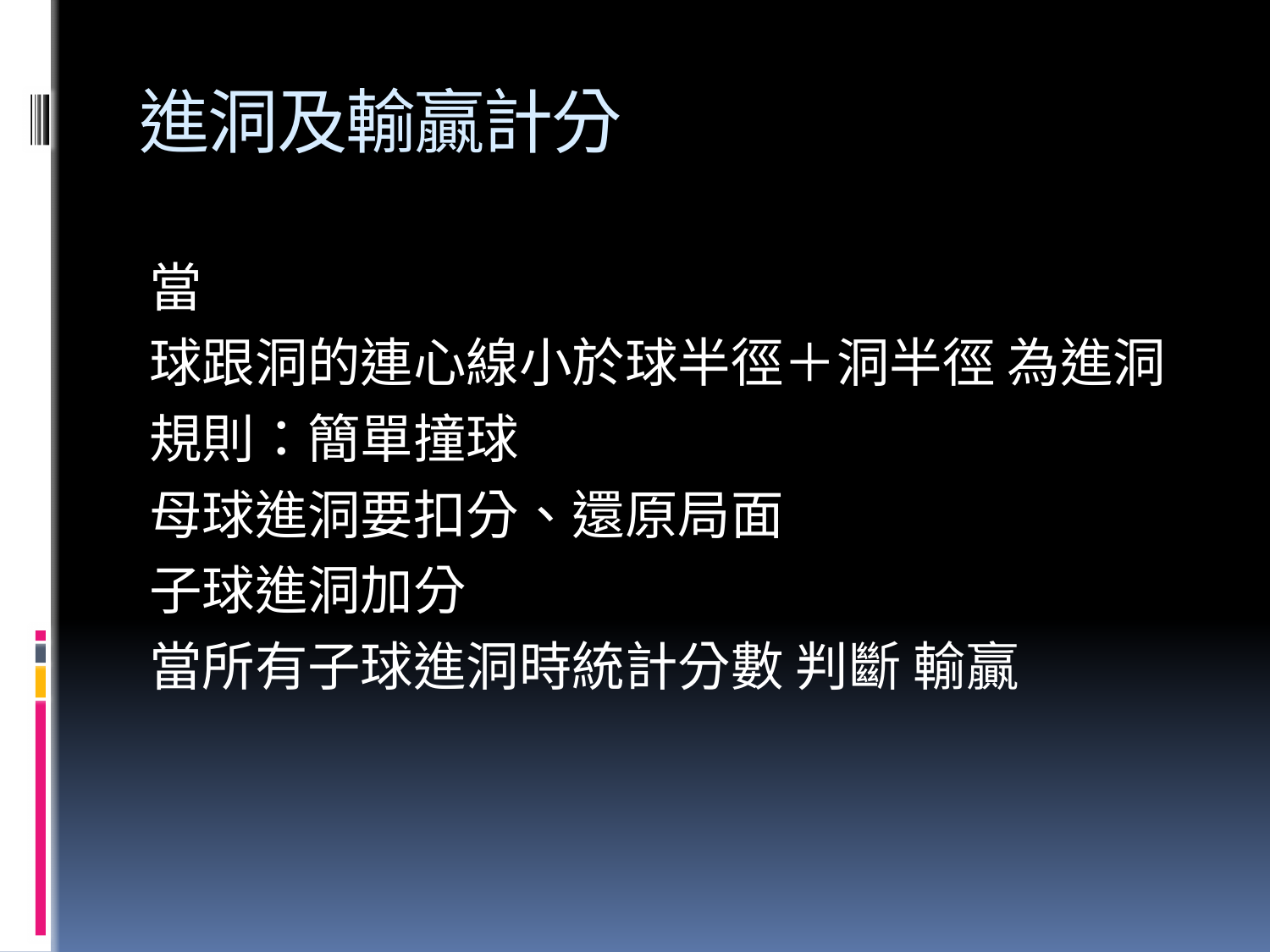

# 進洞及輸贏計分
當
球跟洞的連心線小於球半徑＋洞半徑 為進洞
規則：簡單撞球
母球進洞要扣分、還原局面
子球進洞加分
當所有子球進洞時統計分數 判斷 輸贏